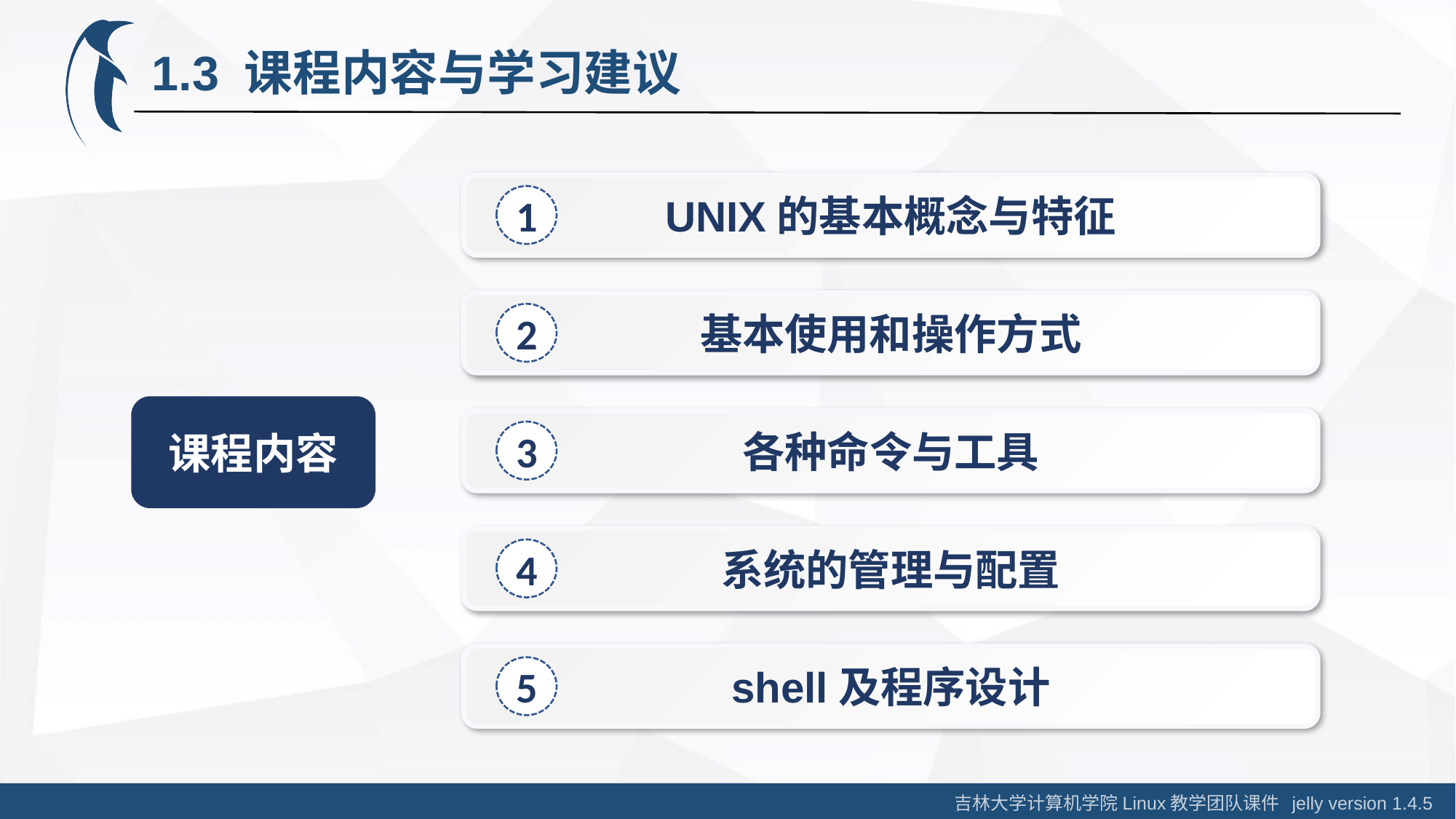

# 1.3 课程内容与学习建议
UNIX的基本概念与特征
1
基本使用和操作方式
2
课程内容
各种命令与工具
3
系统的管理与配置
4
shell及程序设计
5